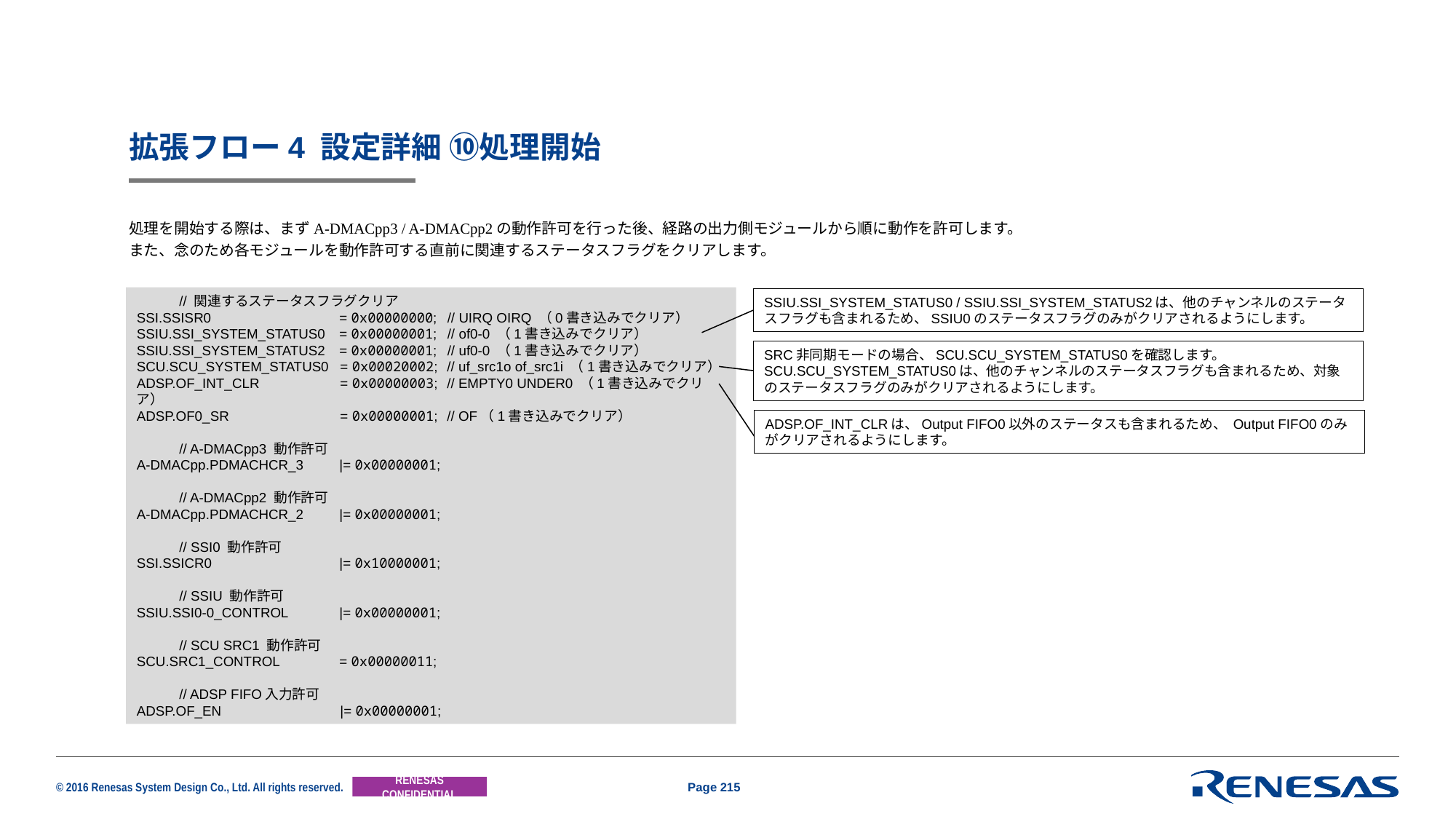

# 拡張フロー4 設定詳細 ⑩処理開始
処理を開始する際は、まずA-DMACpp3 / A-DMACpp2の動作許可を行った後、経路の出力側モジュールから順に動作を許可します。
また、念のため各モジュールを動作許可する直前に関連するステータスフラグをクリアします。
	// 関連するステータスフラグクリア
SSI.SSISR0 	= 0x00000000;	// UIRQ OIRQ （0書き込みでクリア）
SSIU.SSI_SYSTEM_STATUS0	= 0x00000001;	// of0-0 （1書き込みでクリア）
SSIU.SSI_SYSTEM_STATUS2	= 0x00000001;	// uf0-0 （1書き込みでクリア）
SCU.SCU_SYSTEM_STATUS0	= 0x00020002;	// uf_src1o of_src1i （1書き込みでクリア）
ADSP.OF_INT_CLR	= 0x00000003;	// EMPTY0 UNDER0 （1書き込みでクリア）
ADSP.OF0_SR	= 0x00000001;	// OF（1書き込みでクリア）

	// A-DMACpp3 動作許可
A-DMACpp.PDMACHCR_3	|= 0x00000001;

	// A-DMACpp2 動作許可
A-DMACpp.PDMACHCR_2	|= 0x00000001;

	// SSI0 動作許可
SSI.SSICR0 	|= 0x10000001;
	// SSIU 動作許可
SSIU.SSI0-0_CONTROL	|= 0x00000001;

	// SCU SRC1 動作許可
SCU.SRC1_CONTROL	= 0x00000011;

	// ADSP FIFO入力許可
ADSP.OF_EN	|= 0x00000001;
SSIU.SSI_SYSTEM_STATUS0 / SSIU.SSI_SYSTEM_STATUS2は、他のチャンネルのステータスフラグも含まれるため、SSIU0のステータスフラグのみがクリアされるようにします。
SRC非同期モードの場合、SCU.SCU_SYSTEM_STATUS0を確認します。
SCU.SCU_SYSTEM_STATUS0は、他のチャンネルのステータスフラグも含まれるため、対象のステータスフラグのみがクリアされるようにします。
ADSP.OF_INT_CLRは、Output FIFO0以外のステータスも含まれるため、 Output FIFO0のみがクリアされるようにします。
Page 215